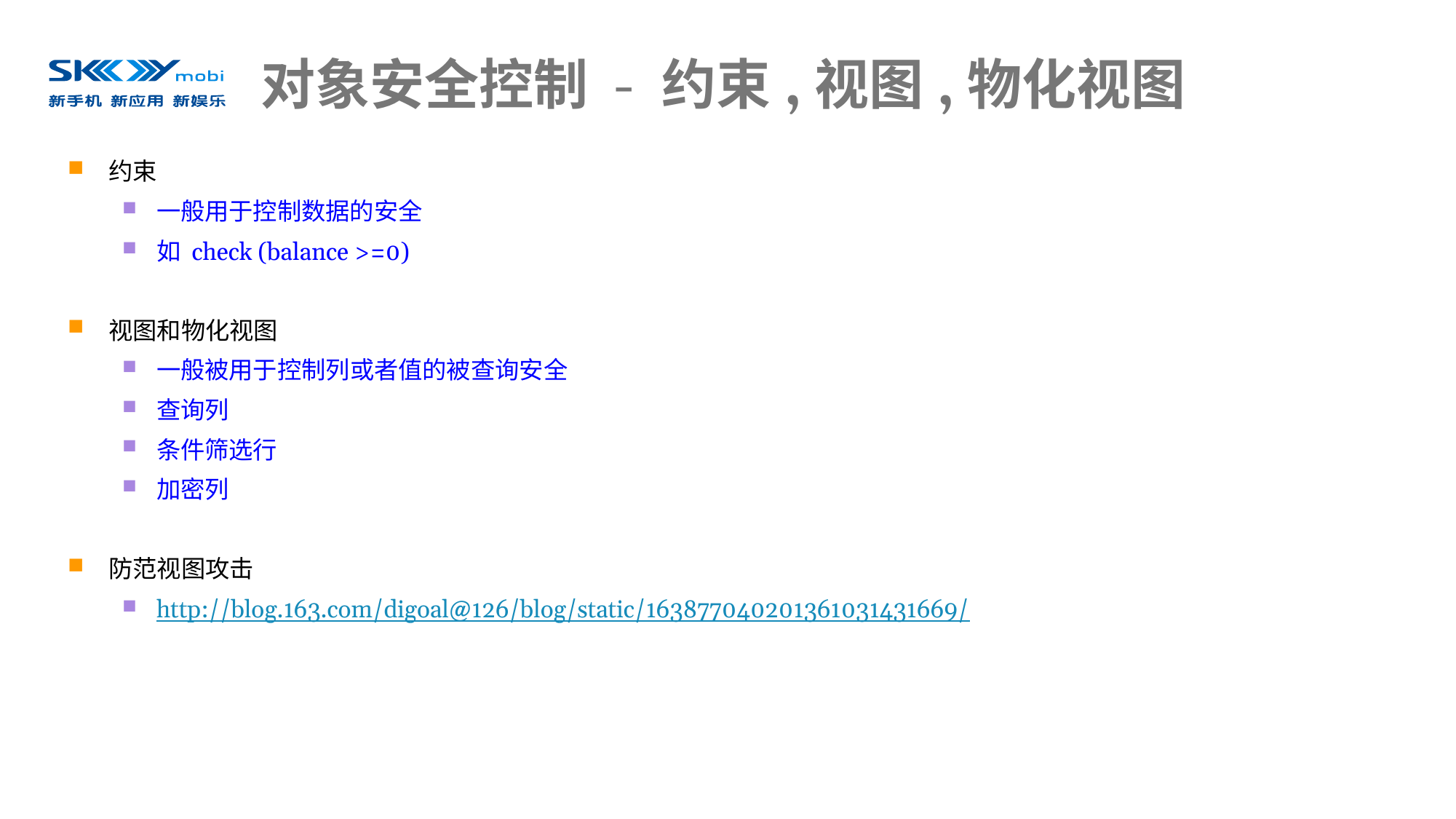

# 对象安全控制 - 约束,视图,物化视图
约束
一般用于控制数据的安全
如 check (balance >=0)

视图和物化视图
一般被用于控制列或者值的被查询安全
查询列
条件筛选行
加密列

防范视图攻击
http://blog.163.com/digoal@126/blog/static/163877040201361031431669/